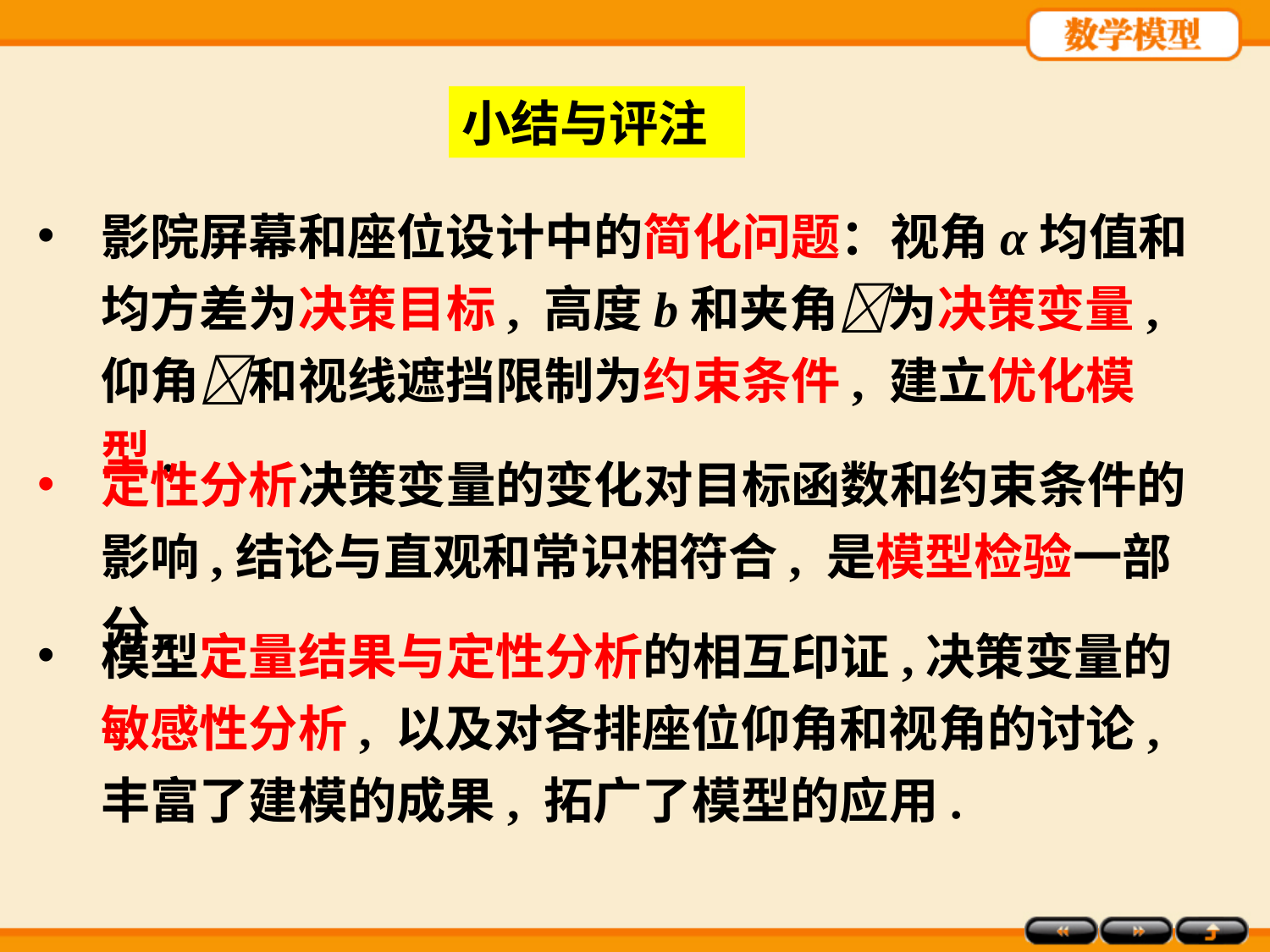

小结与评注
影院屏幕和座位设计中的简化问题：视角α均值和均方差为决策目标, 高度b和夹角θ为决策变量, 仰角β和视线遮挡限制为约束条件, 建立优化模型.
定性分析决策变量的变化对目标函数和约束条件的影响,结论与直观和常识相符合, 是模型检验一部分.
模型定量结果与定性分析的相互印证,决策变量的敏感性分析, 以及对各排座位仰角和视角的讨论,丰富了建模的成果, 拓广了模型的应用.